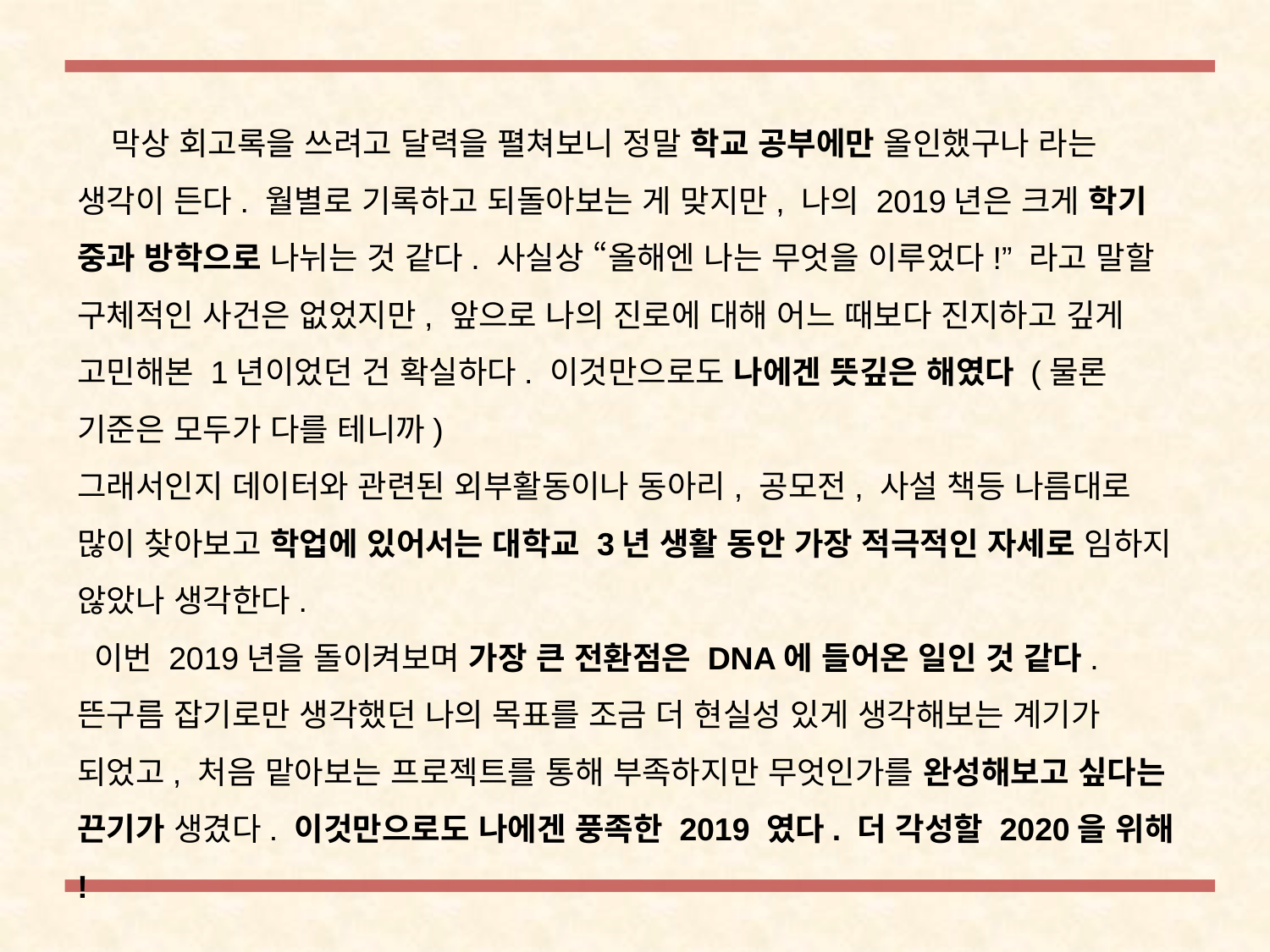

막상 회고록을 쓰려고 달력을 펼쳐보니 정말 학교 공부에만 올인했구나 라는 생각이 든다. 월별로 기록하고 되돌아보는 게 맞지만, 나의 2019년은 크게 학기 중과 방학으로 나뉘는 것 같다. 사실상 “올해엔 나는 무엇을 이루었다!” 라고 말할 구체적인 사건은 없었지만, 앞으로 나의 진로에 대해 어느 때보다 진지하고 깊게 고민해본 1년이었던 건 확실하다. 이것만으로도 나에겐 뜻깊은 해였다 (물론 기준은 모두가 다를 테니까)
그래서인지 데이터와 관련된 외부활동이나 동아리, 공모전, 사설 책등 나름대로
많이 찾아보고 학업에 있어서는 대학교 3년 생활 동안 가장 적극적인 자세로 임하지 않았나 생각한다.
 이번 2019년을 돌이켜보며 가장 큰 전환점은 DNA에 들어온 일인 것 같다. 뜬구름 잡기로만 생각했던 나의 목표를 조금 더 현실성 있게 생각해보는 계기가 되었고, 처음 맡아보는 프로젝트를 통해 부족하지만 무엇인가를 완성해보고 싶다는 끈기가 생겼다. 이것만으로도 나에겐 풍족한 2019 였다. 더 각성할 2020을 위해 !